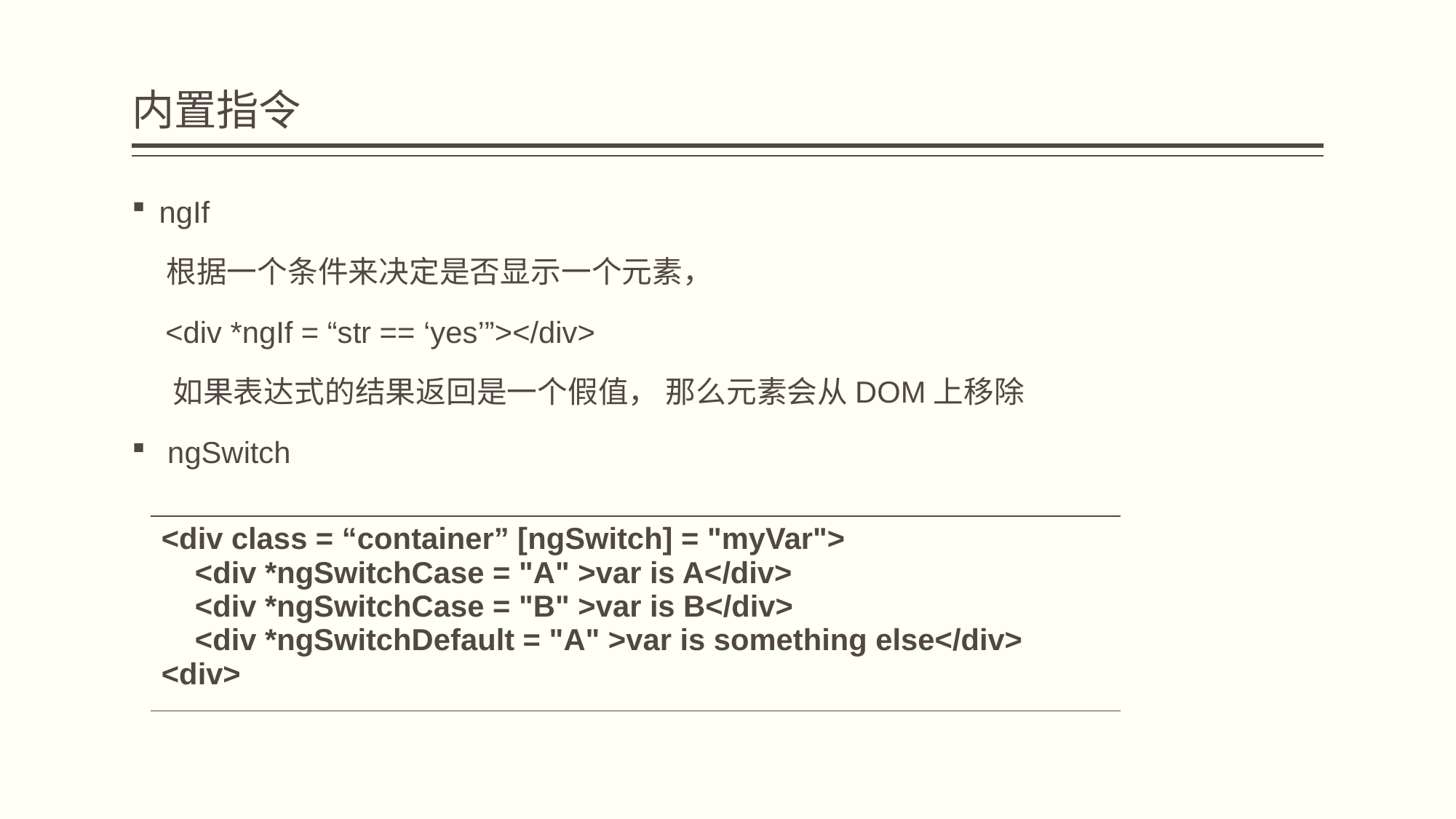

# 内置指令
ngIf
    根据一个条件来决定是否显示一个元素，
    <div *ngIf = “str == ‘yes’”></div>
     如果表达式的结果返回是一个假值， 那么元素会从DOM上移除
 ngSwitch

| <div class = “container” [ngSwitch] = "myVar"> <div \*ngSwitchCase = "A" >var is A</div> <div \*ngSwitchCase = "B" >var is B</div> <div \*ngSwitchDefault = "A" >var is something else</div> <div> |
| --- |